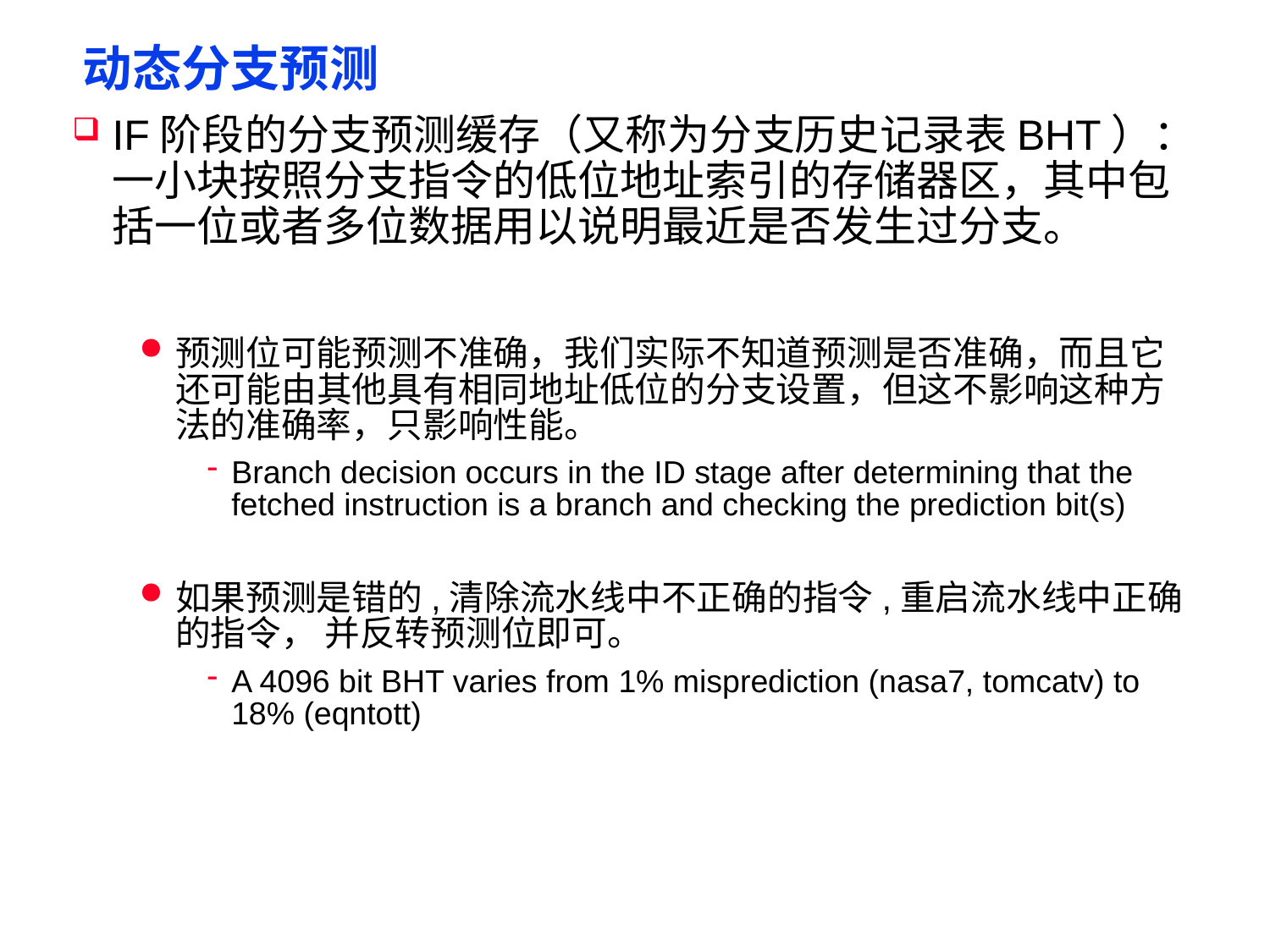

# 动态分支预测
IF阶段的分支预测缓存（又称为分支历史记录表BHT）：一小块按照分支指令的低位地址索引的存储器区，其中包括一位或者多位数据用以说明最近是否发生过分支。

预测位可能预测不准确，我们实际不知道预测是否准确，而且它还可能由其他具有相同地址低位的分支设置，但这不影响这种方法的准确率，只影响性能。
Branch decision occurs in the ID stage after determining that the fetched instruction is a branch and checking the prediction bit(s)

如果预测是错的,清除流水线中不正确的指令,重启流水线中正确的指令， 并反转预测位即可。
A 4096 bit BHT varies from 1% misprediction (nasa7, tomcatv) to 18% (eqntott)